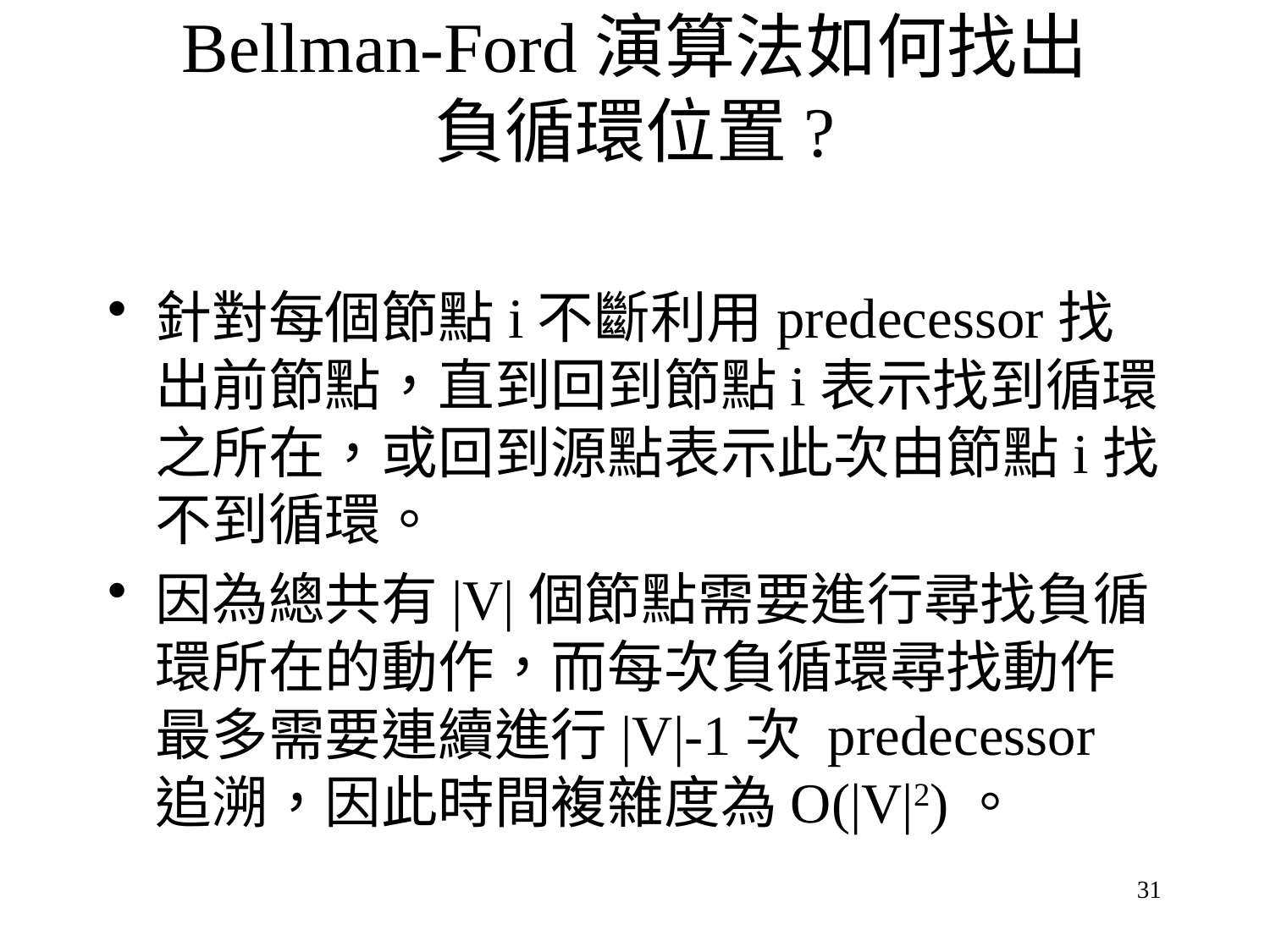

Bellman-Ford演算法如何找出
負循環位置?
#
針對每個節點i不斷利用predecessor找出前節點，直到回到節點i表示找到循環之所在，或回到源點表示此次由節點i找不到循環。
因為總共有|V|個節點需要進行尋找負循環所在的動作，而每次負循環尋找動作最多需要連續進行|V|-1次 predecessor追溯，因此時間複雜度為O(|V|2)。

31